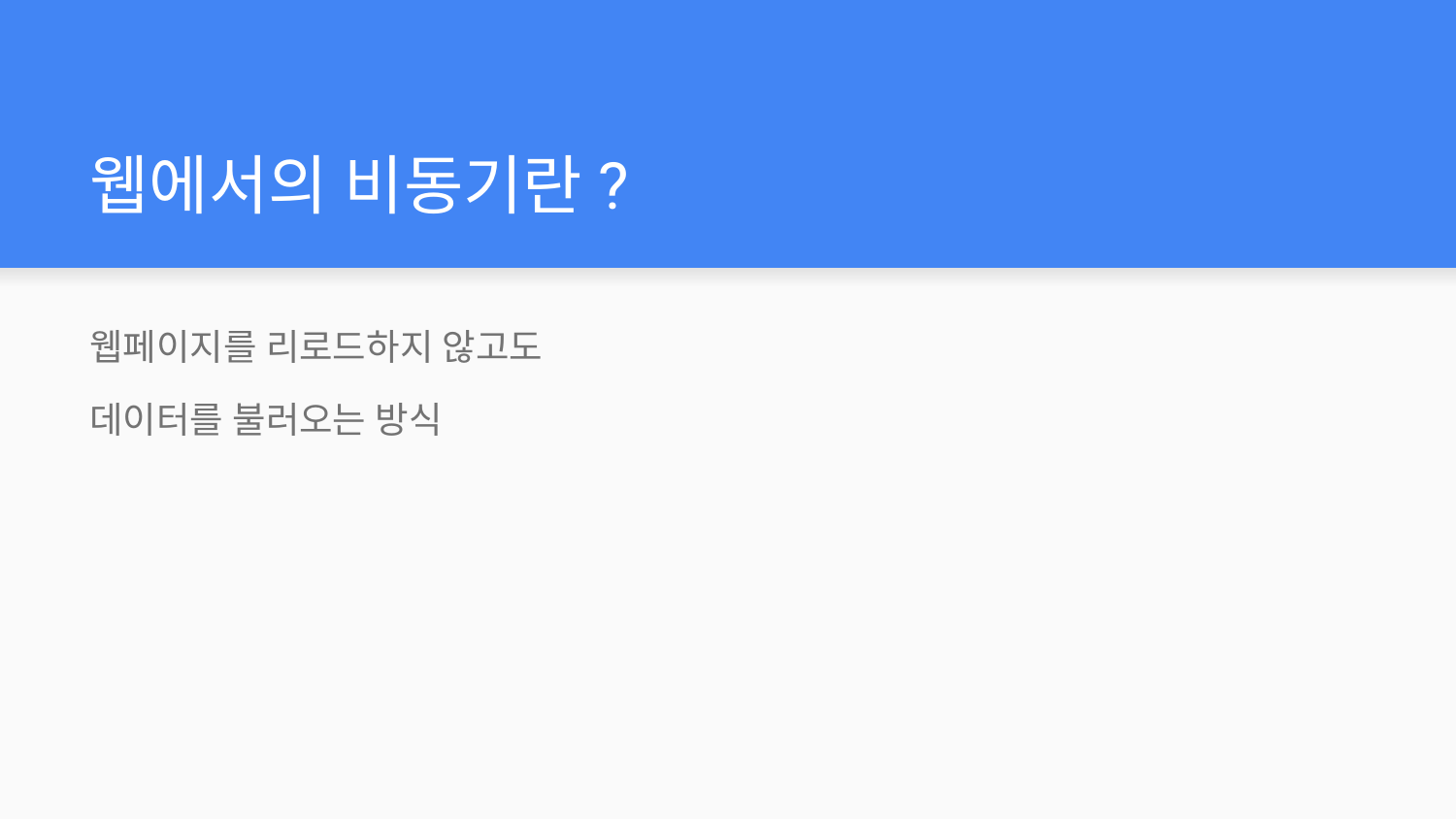

# 웹에서의 비동기란?
웹페이지를 리로드하지 않고도
데이터를 불러오는 방식